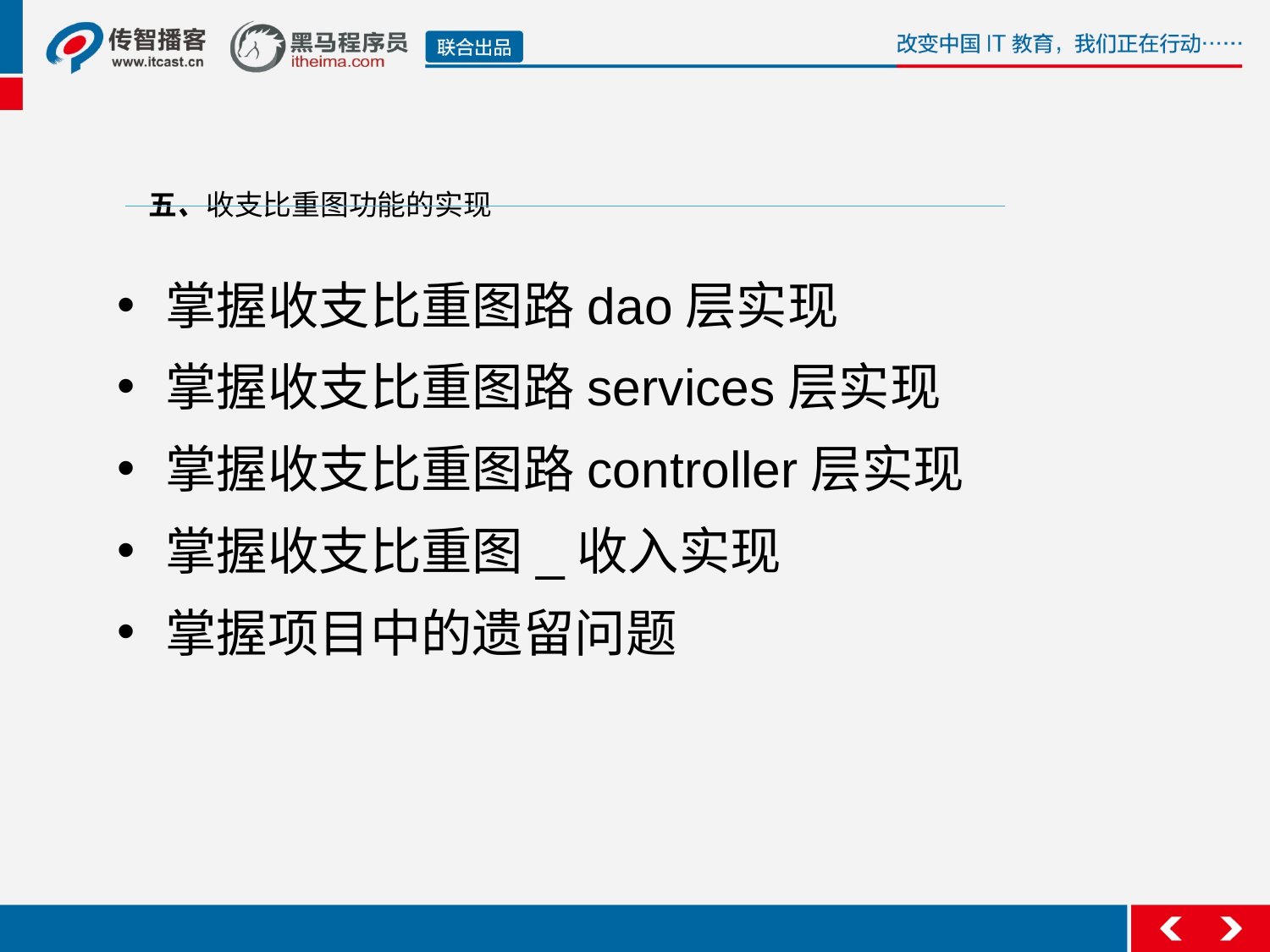

五、收支比重图功能的实现
掌握收支比重图路dao层实现
掌握收支比重图路services层实现
掌握收支比重图路controller层实现
掌握收支比重图_收入实现
掌握项目中的遗留问题